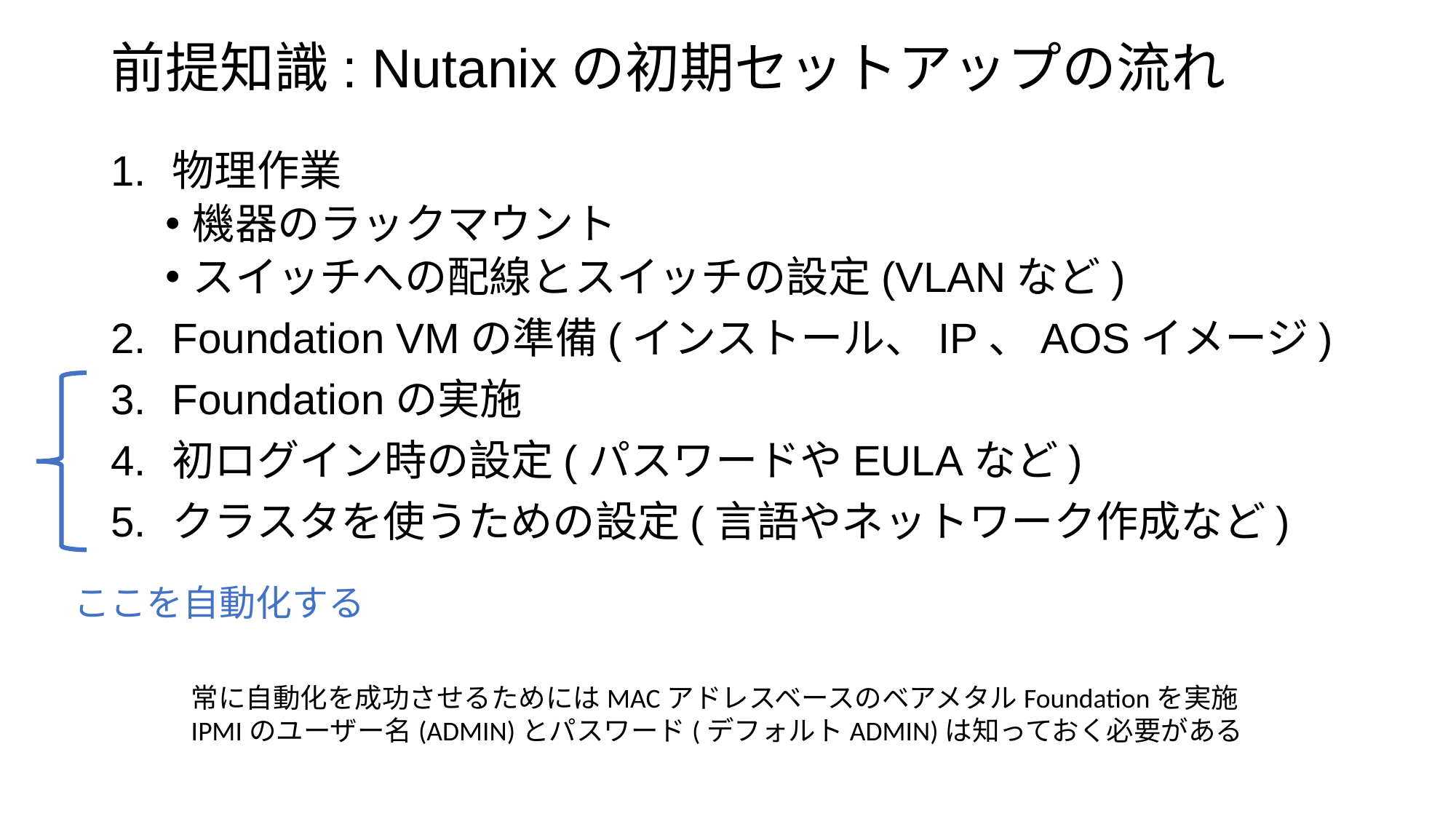

# 前提知識: Nutanixの初期セットアップの流れ
物理作業
機器のラックマウント
スイッチへの配線とスイッチの設定(VLANなど)
Foundation VMの準備(インストール、IP、AOSイメージ)
Foundationの実施
初ログイン時の設定(パスワードやEULAなど)
クラスタを使うための設定(言語やネットワーク作成など)

ここを自動化する
常に自動化を成功させるためにはMACアドレスベースのベアメタルFoundationを実施
IPMIのユーザー名(ADMIN)とパスワード(デフォルトADMIN)は知っておく必要がある